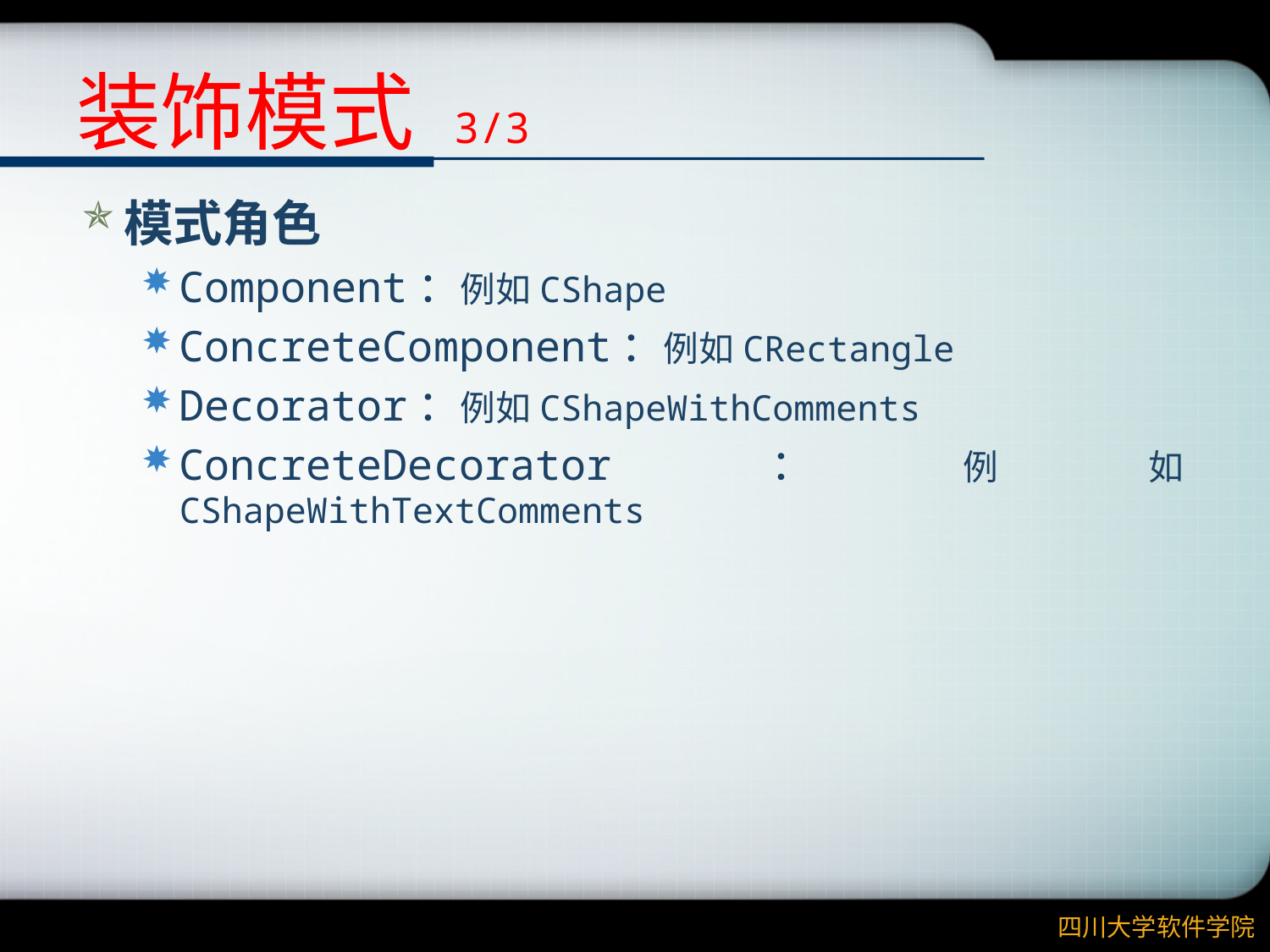

# 装饰模式 3/3
模式角色
Component：例如CShape
ConcreteComponent：例如CRectangle
Decorator：例如CShapeWithComments
ConcreteDecorator：例如CShapeWithTextComments